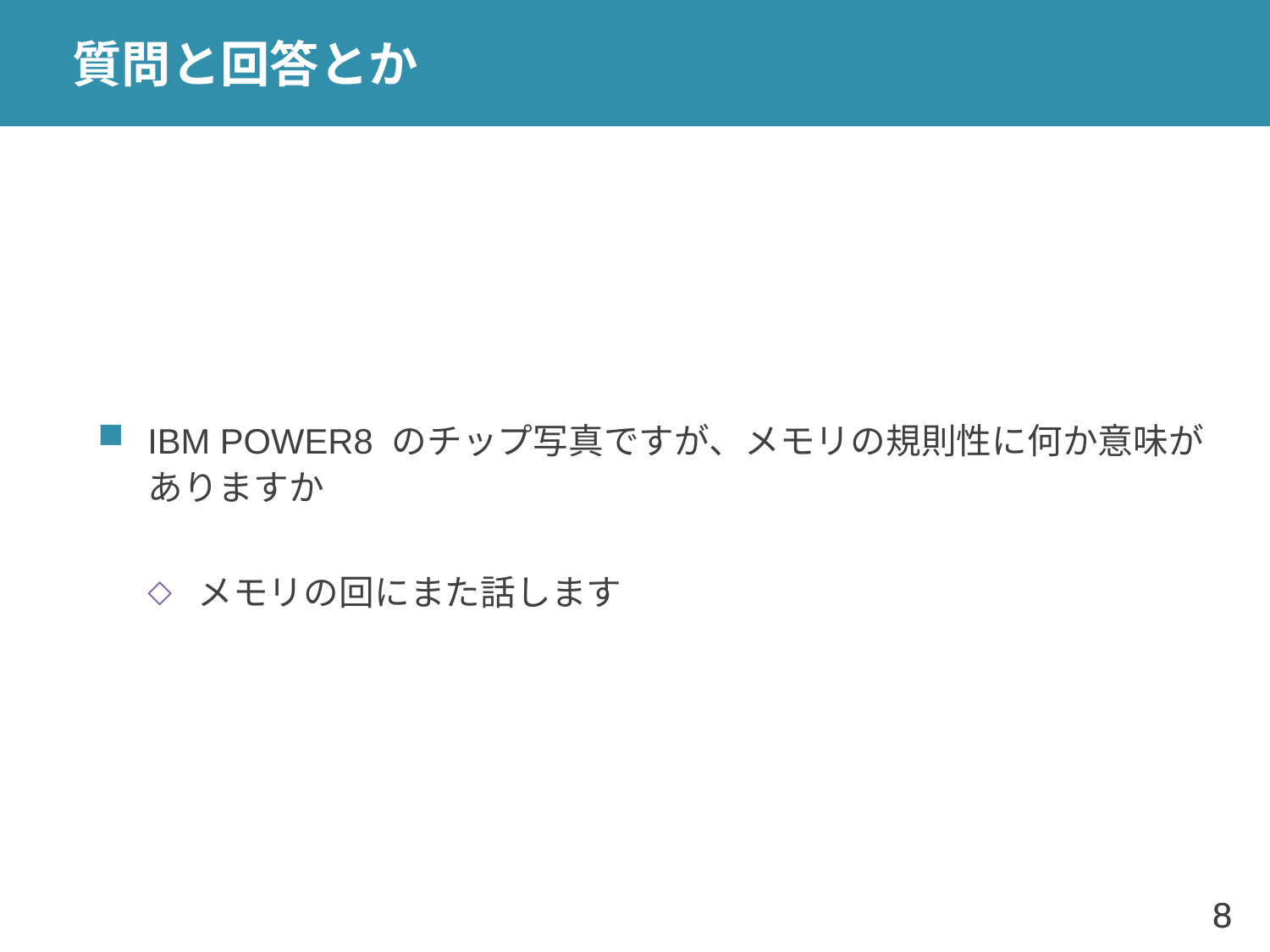

# 質問と回答とか
IBM POWER8 のチップ写真ですが、メモリの規則性に何か意味がありますか
メモリの回にまた話します